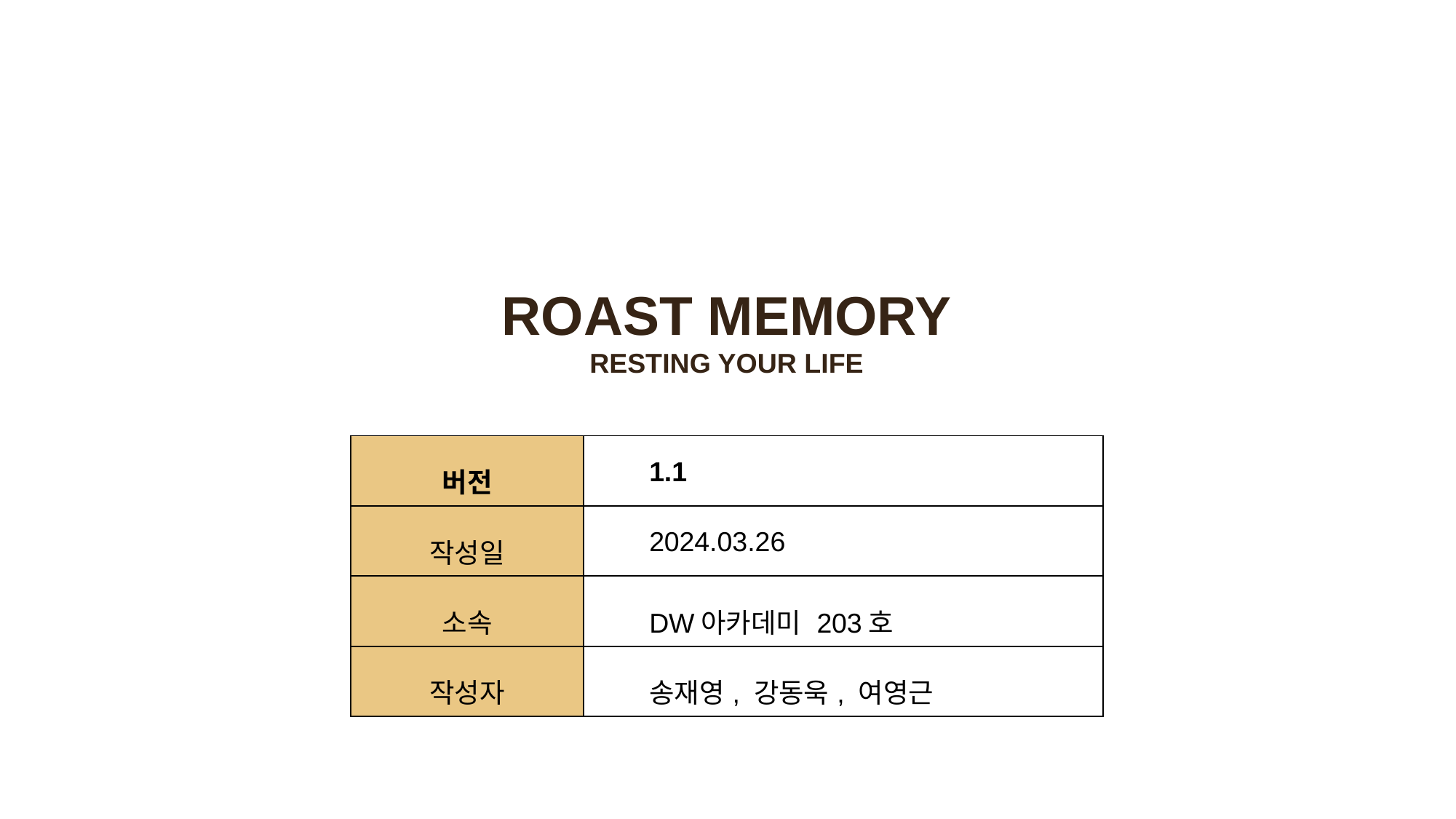

ROAST MEMORY
RESTING YOUR LIFE

| 버전 | 1.1 |
| --- | --- |
| 작성일 | 2024.03.26 |
| 소속 | DW아카데미 203호 |
| 작성자 | 송재영, 강동욱, 여영근 |